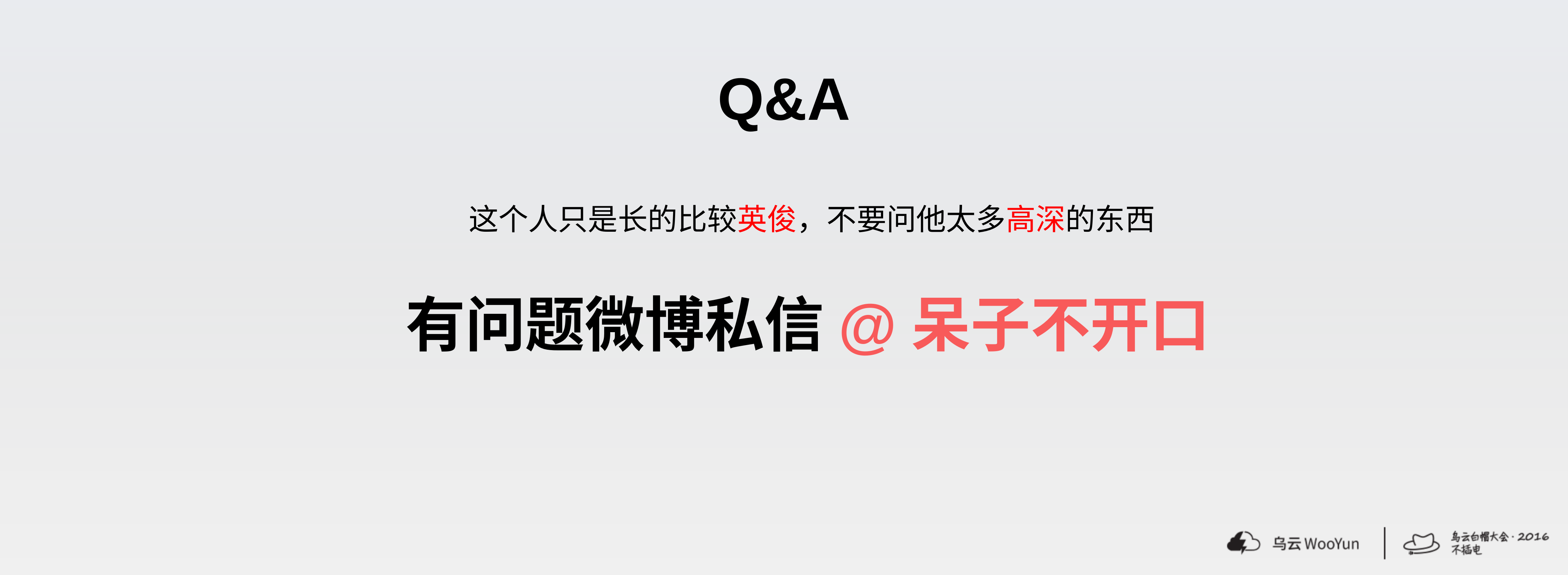

Q&A
这个人只是长的比较英俊，不要问他太多高深的东西
有问题微博私信@呆子不开口